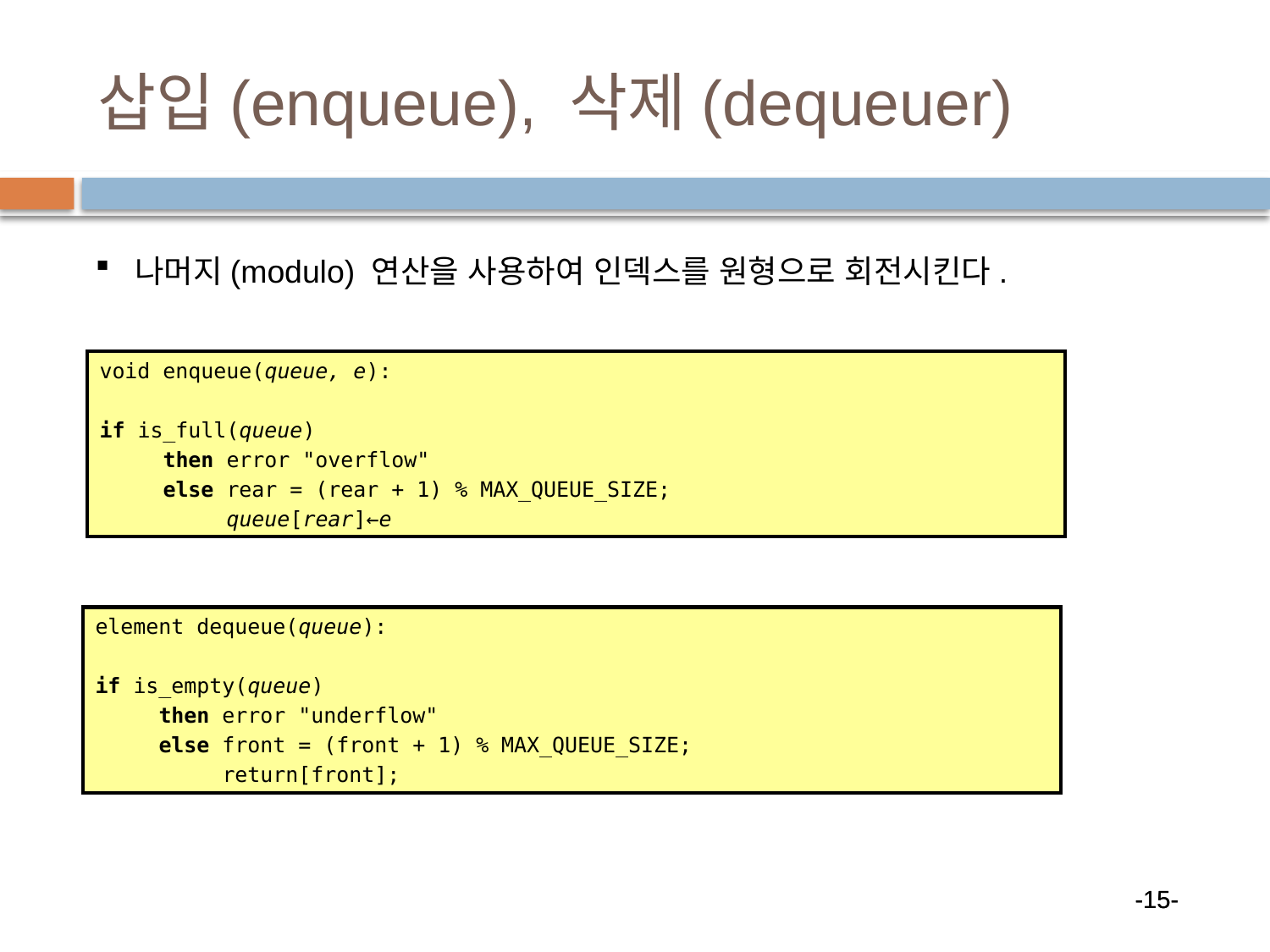

# 삽입(enqueue), 삭제(dequeuer)
나머지(modulo) 연산을 사용하여 인덱스를 원형으로 회전시킨다.
void enqueue(queue, e):

if is_full(queue)
     then error "overflow"
     else rear = (rear + 1) % MAX_QUEUE_SIZE;
          queue[rear]←e
element dequeue(queue):

if is_empty(queue)
     then error "underflow"
     else front = (front + 1) % MAX_QUEUE_SIZE;
	return[front];